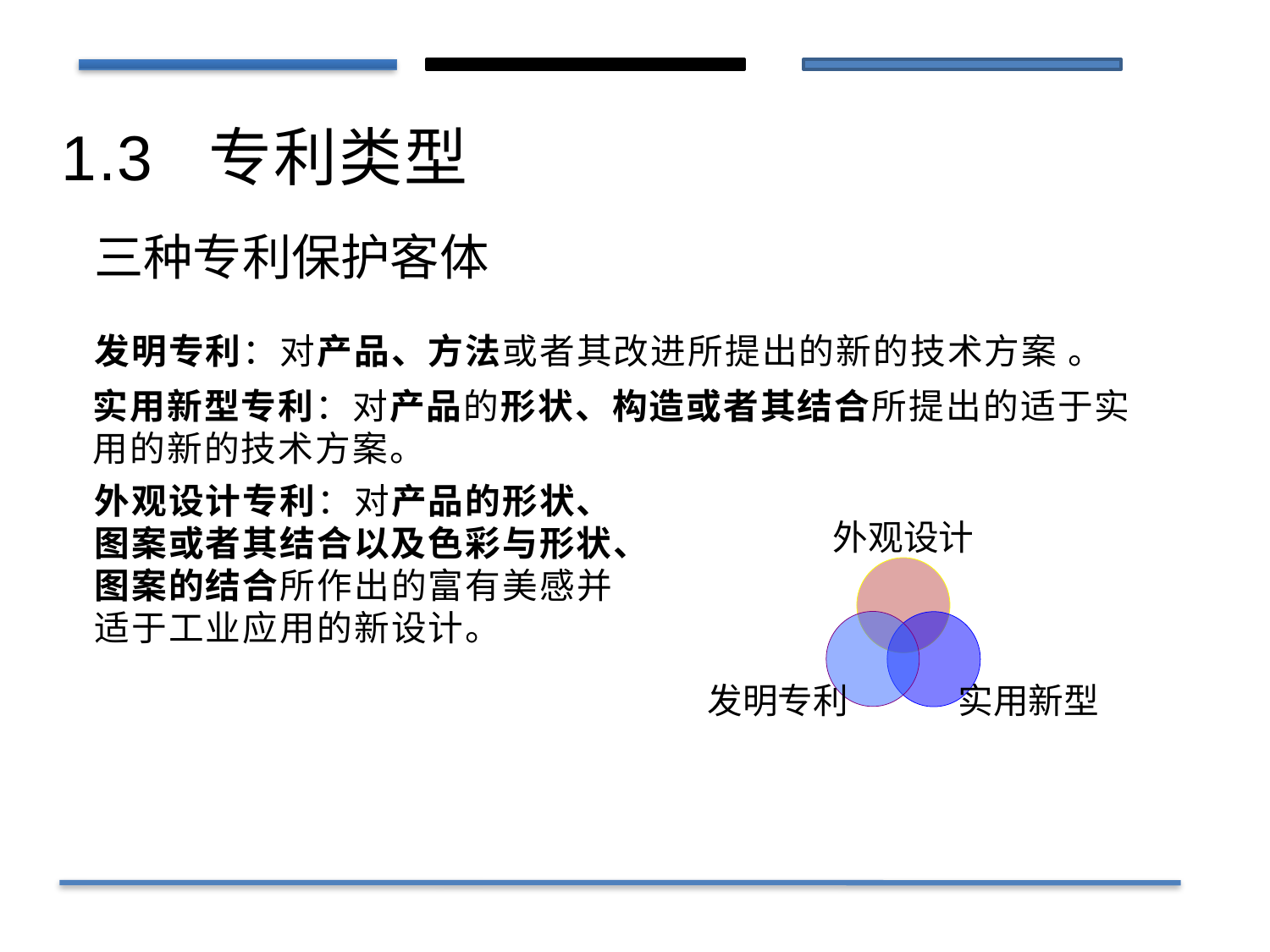

1.3  专利类型

三种专利保护客体
发明

发明专利：对产品、方法或者其改进所提出的新的技术方案 。
实用型
实用新型专利：对产品的形状、构造或者其结合所提出的适于实用的新的技术方案。
外观设计专利：对产品的形状、
图案或者其结合以及色彩与形状、
图案的结合所作出的富有美感并
适于工业应用的新设计。

外观设计

发明专利
实用新型
外观设计